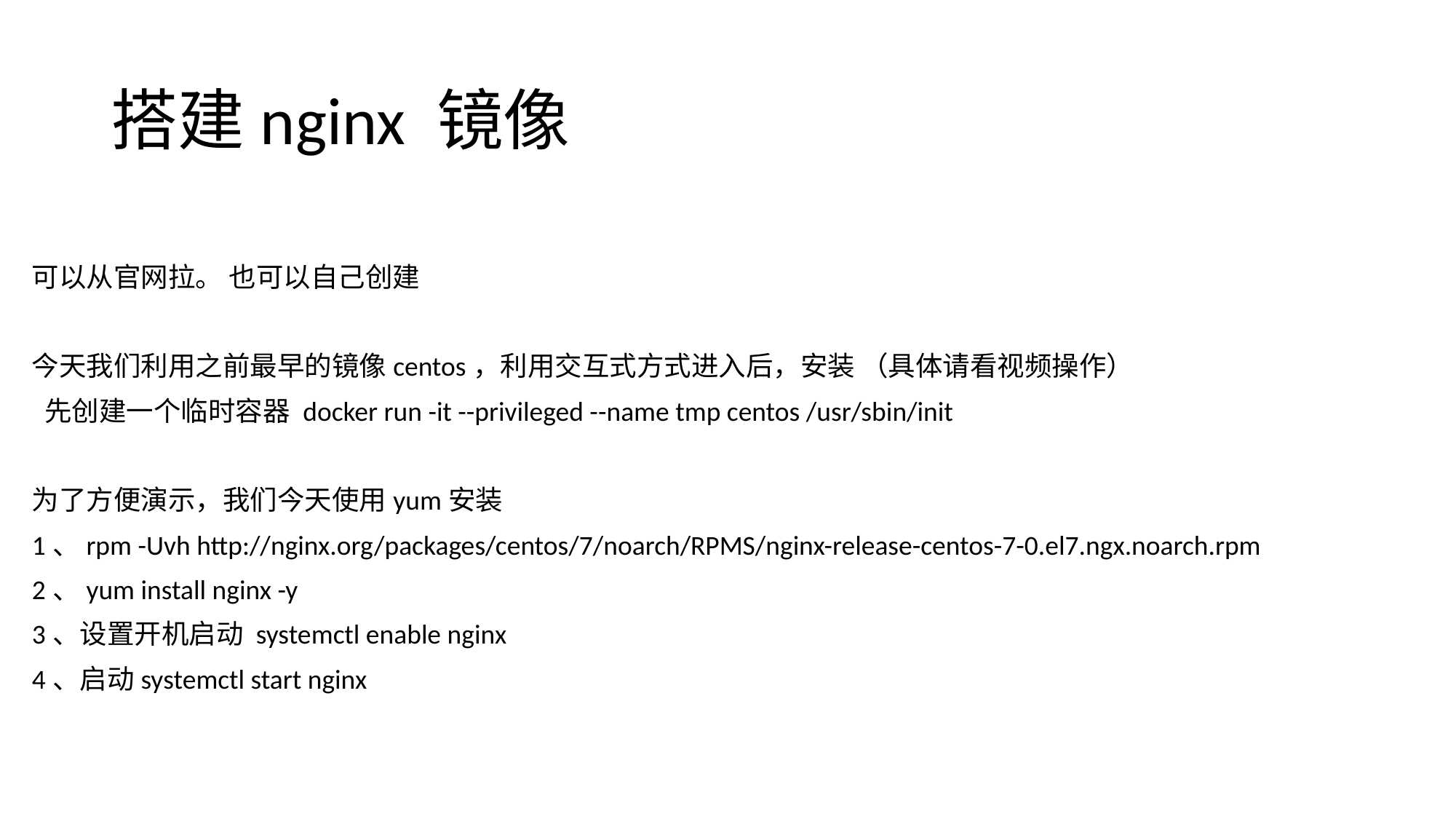

# 搭建nginx 镜像

可以从官网拉。 也可以自己创建

今天我们利用之前最早的镜像centos，利用交互式方式进入后，安装 （具体请看视频操作）
 先创建一个临时容器 docker run -it --privileged --name tmp centos /usr/sbin/init

为了方便演示，我们今天使用yum安装
1、rpm -Uvh http://nginx.org/packages/centos/7/noarch/RPMS/nginx-release-centos-7-0.el7.ngx.noarch.rpm
2、yum install nginx -y
3、设置开机启动 systemctl enable nginx
4、启动systemctl start nginx